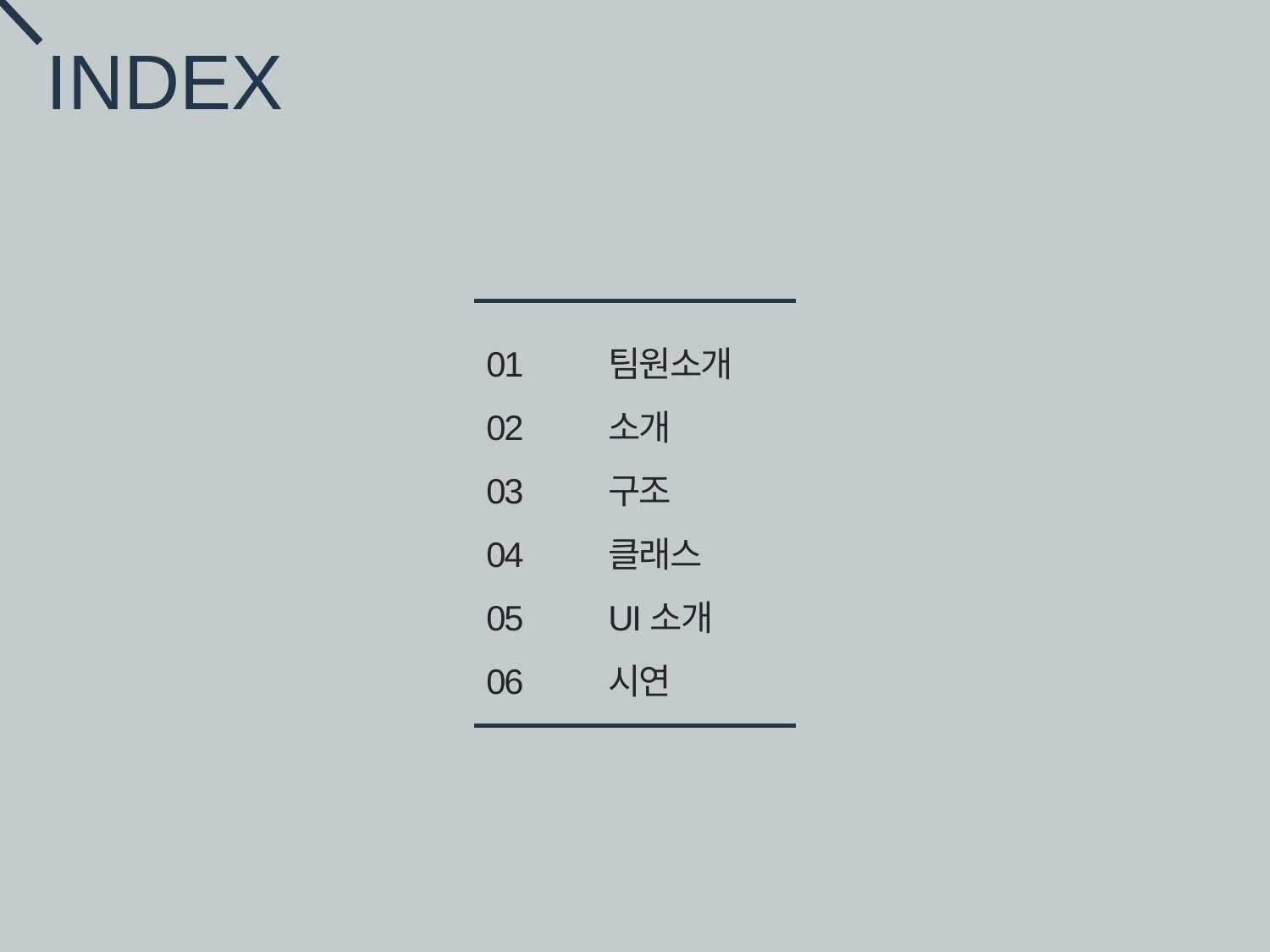

INDEX
01
02
03
04
05
06
팀원소개
소개
구조
클래스
UI소개
시연